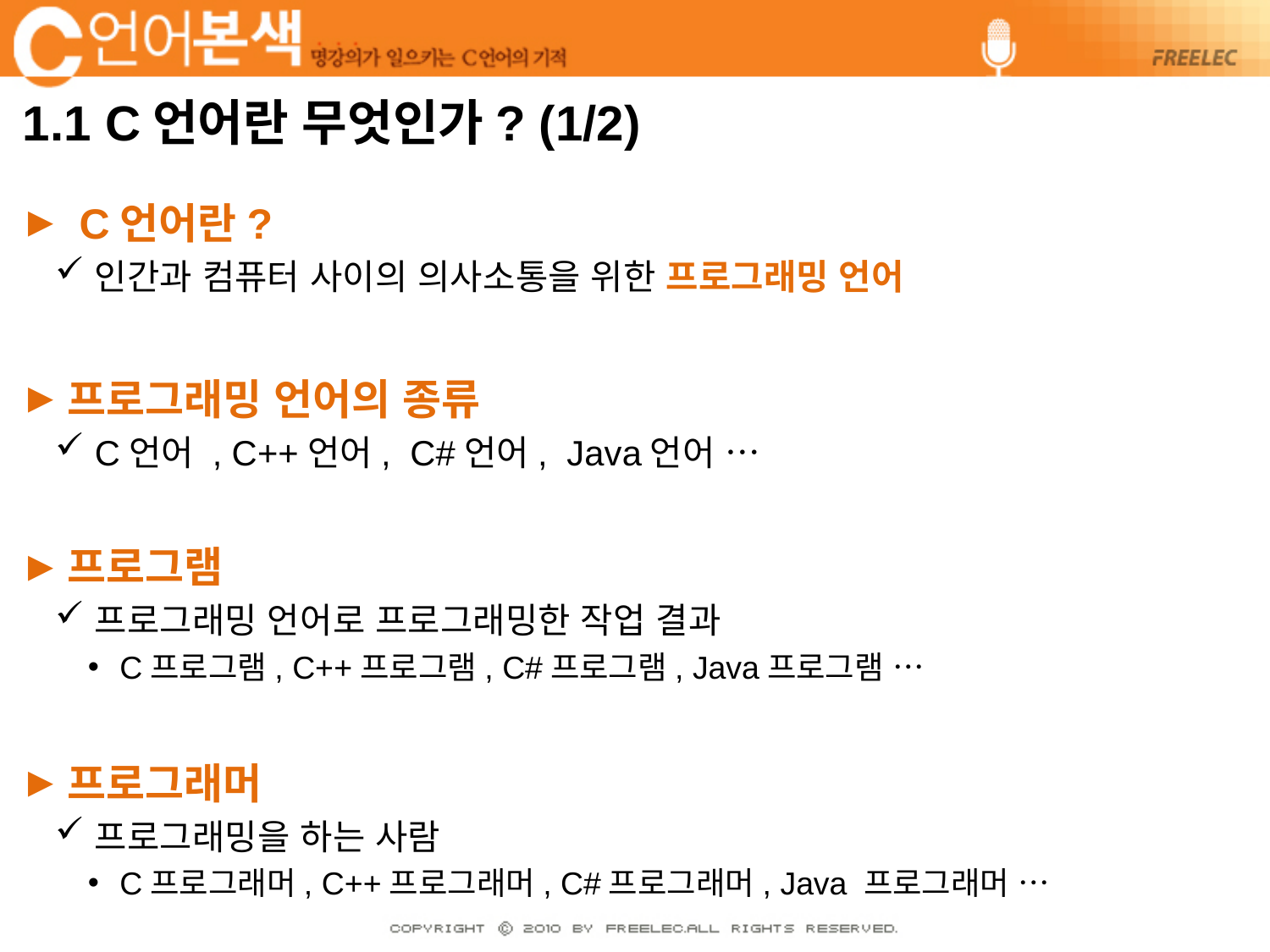

# 1.1 C언어란 무엇인가? (1/2)
 C언어란?
인간과 컴퓨터 사이의 의사소통을 위한 프로그래밍 언어

프로그래밍 언어의 종류
C언어 , C++언어,  C#언어,  Java언어 …

프로그램
프로그래밍 언어로 프로그래밍한 작업 결과
C프로그램, C++프로그램, C#프로그램, Java프로그램 …

프로그래머
프로그래밍을 하는 사람
C프로그래머, C++프로그래머, C#프로그래머, Java 프로그래머 …